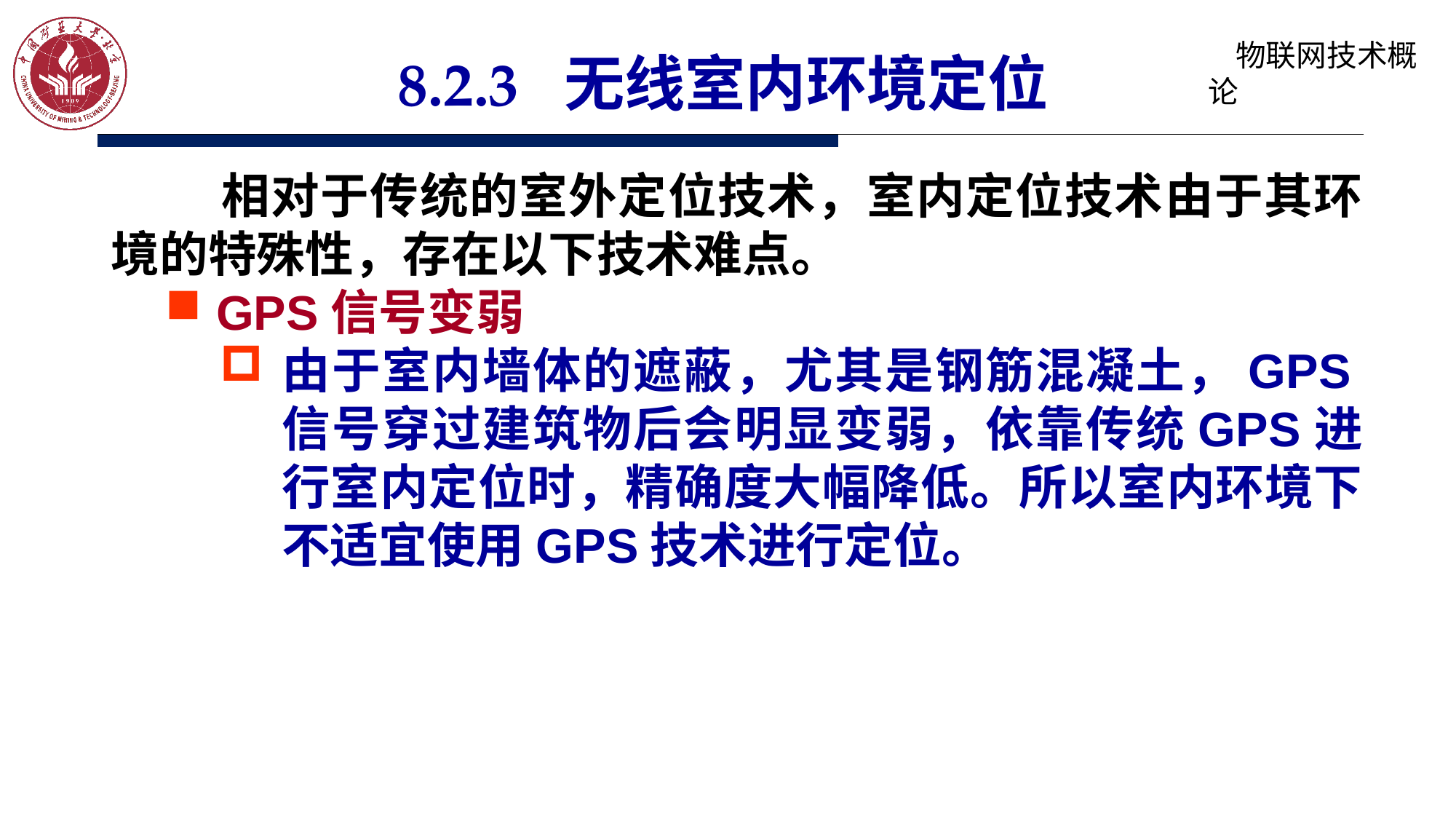

# 8.2.3  无线室内环境定位
	相对于传统的室外定位技术，室内定位技术由于其环境的特殊性，存在以下技术难点。
 GPS信号变弱
由于室内墙体的遮蔽，尤其是钢筋混凝土，GPS信号穿过建筑物后会明显变弱，依靠传统GPS进行室内定位时，精确度大幅降低。所以室内环境下不适宜使用GPS技术进行定位。